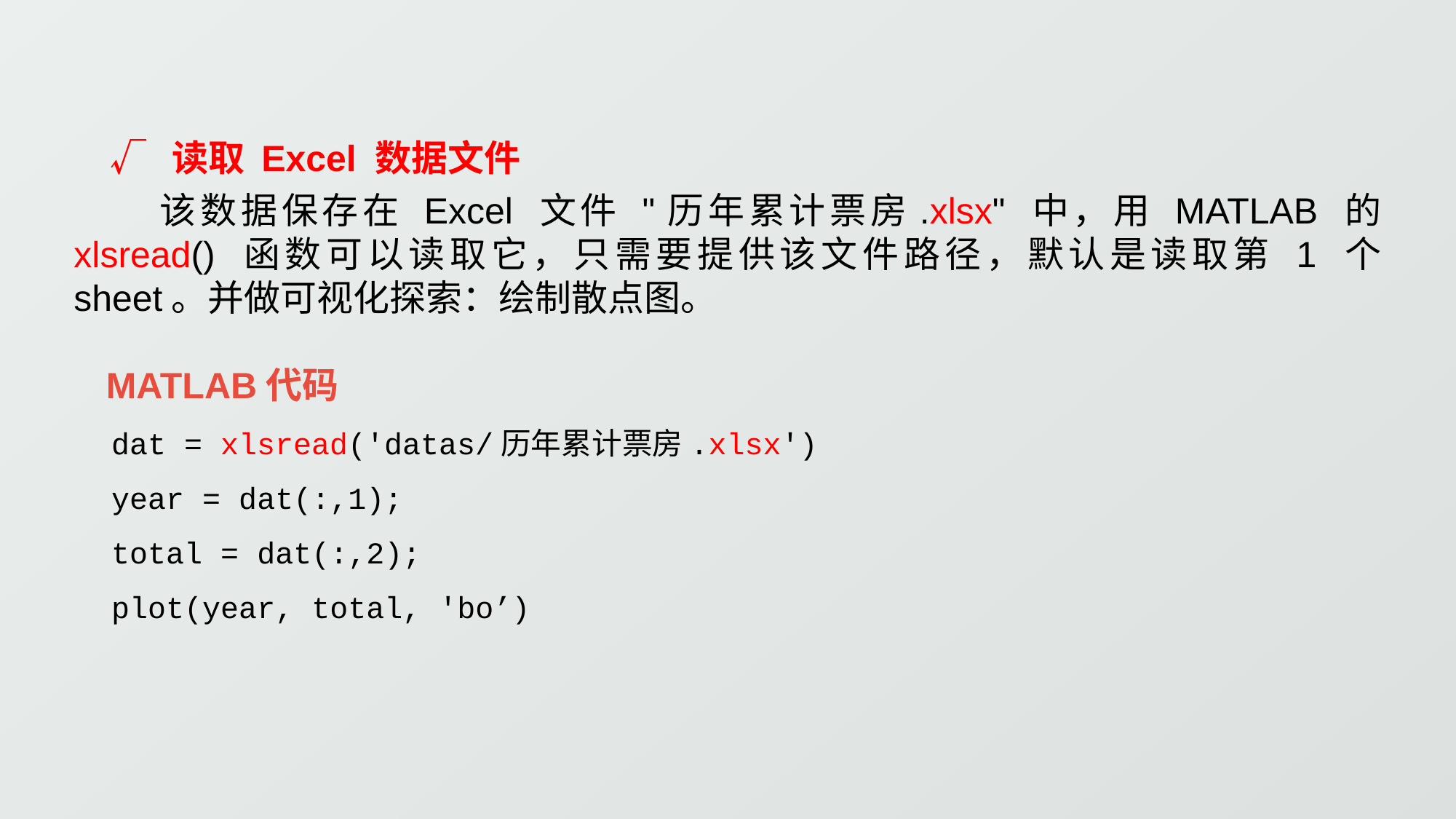

√  读取 Excel 数据文件
   该数据保存在 Excel 文件 "历年累计票房.xlsx" 中，用 MATLAB 的 xlsread() 函数可以读取它，只需要提供该文件路径，默认是读取第 1 个 sheet。并做可视化探索：绘制散点图。

MATLAB代码
dat = xlsread('datas/历年累计票房.xlsx')
year = dat(:,1);
total = dat(:,2);
plot(year, total, 'bo’)